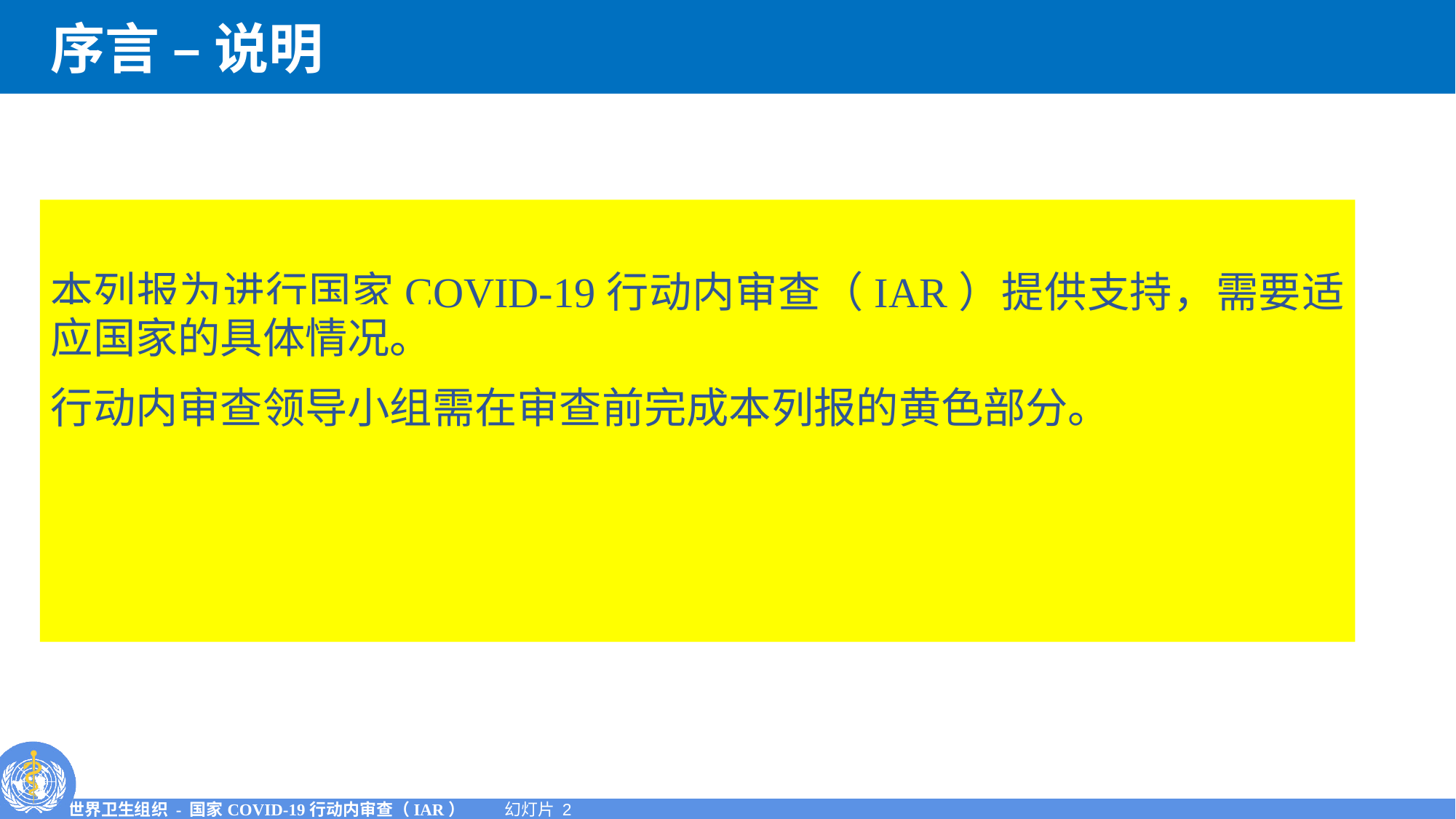

# 序言 – 说明

本列报为进行国家COVID-19行动内审查（IAR）提供支持，需要适应国家的具体情况。
行动内审查领导小组需在审查前完成本列报的黄色部分。